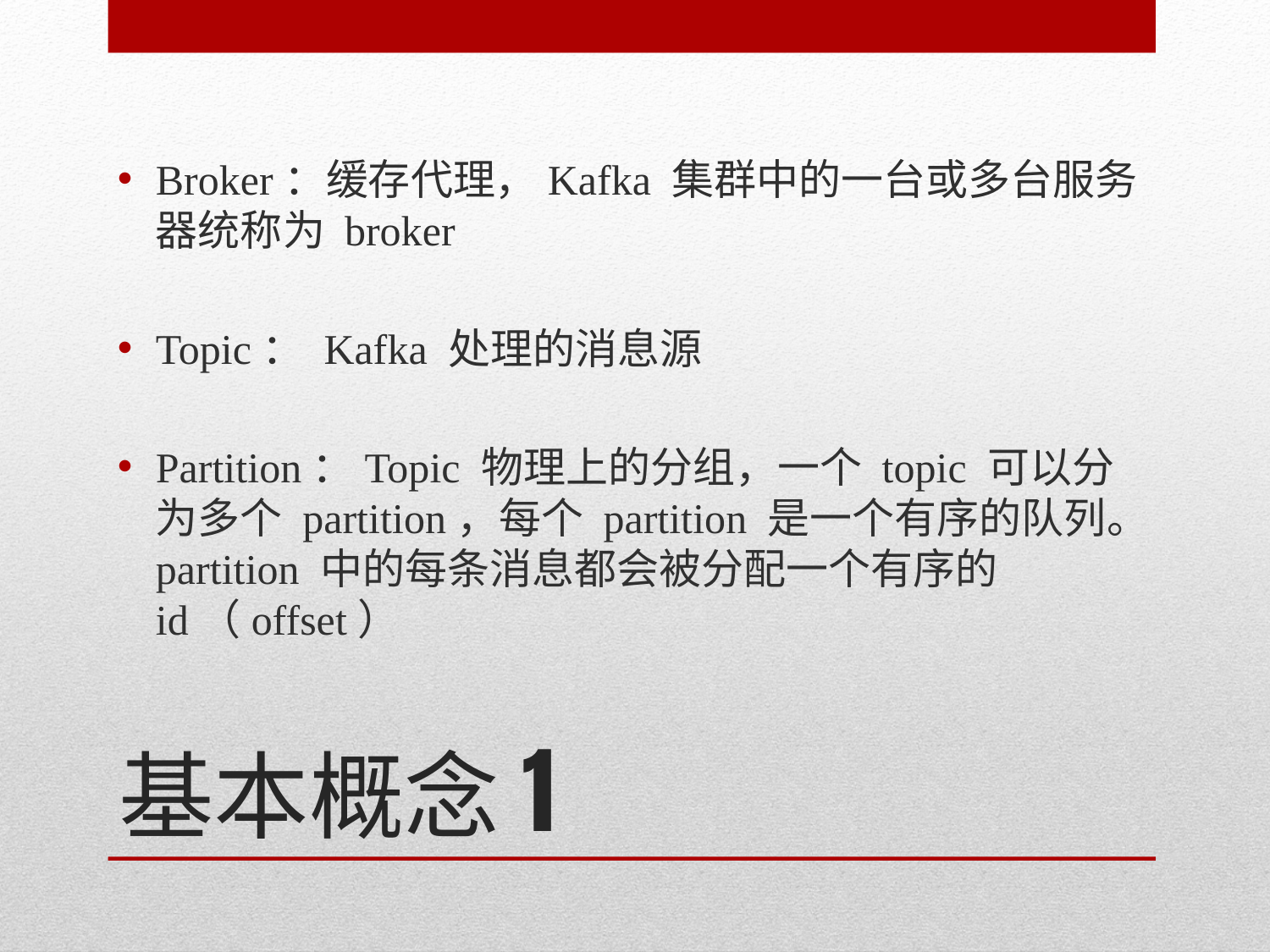

Broker：缓存代理，Kafka 集群中的一台或多台服务器统称为 broker

Topic： Kafka 处理的消息源

Partition：Topic 物理上的分组，一个 topic 可以分为多个 partition，每个 partition 是一个有序的队列。partition 中的每条消息都会被分配一个有序的 id（offset）

# 基本概念1